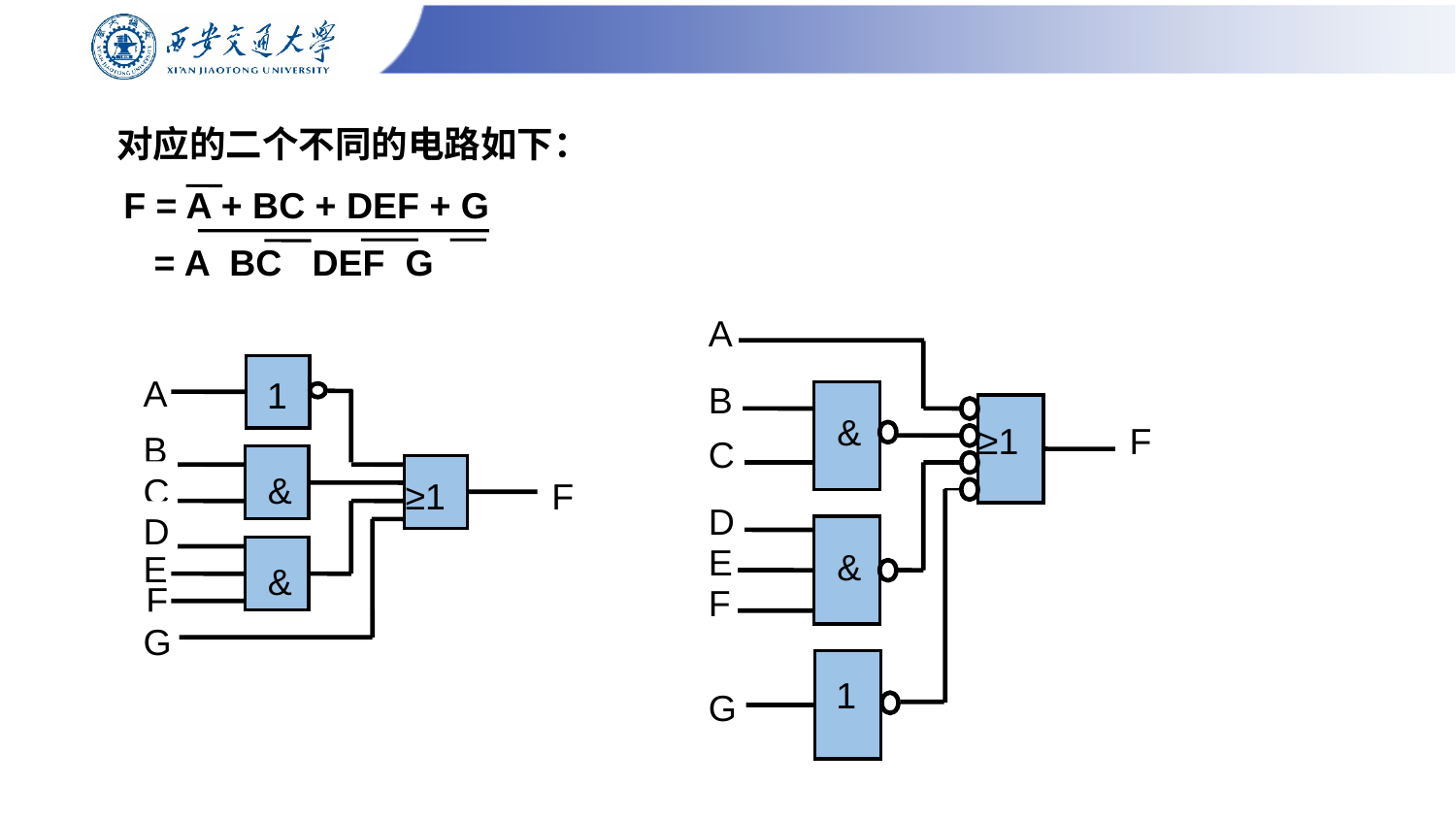

# 对应的二个不同的电路如下：
F = A + BC + DEF + G
   = A  BC   DEF  G

A

B

&

F
≥1

C

D

E
&

F

1
G

A
1

B

&
C

F
≥1

D

E

&
F

G